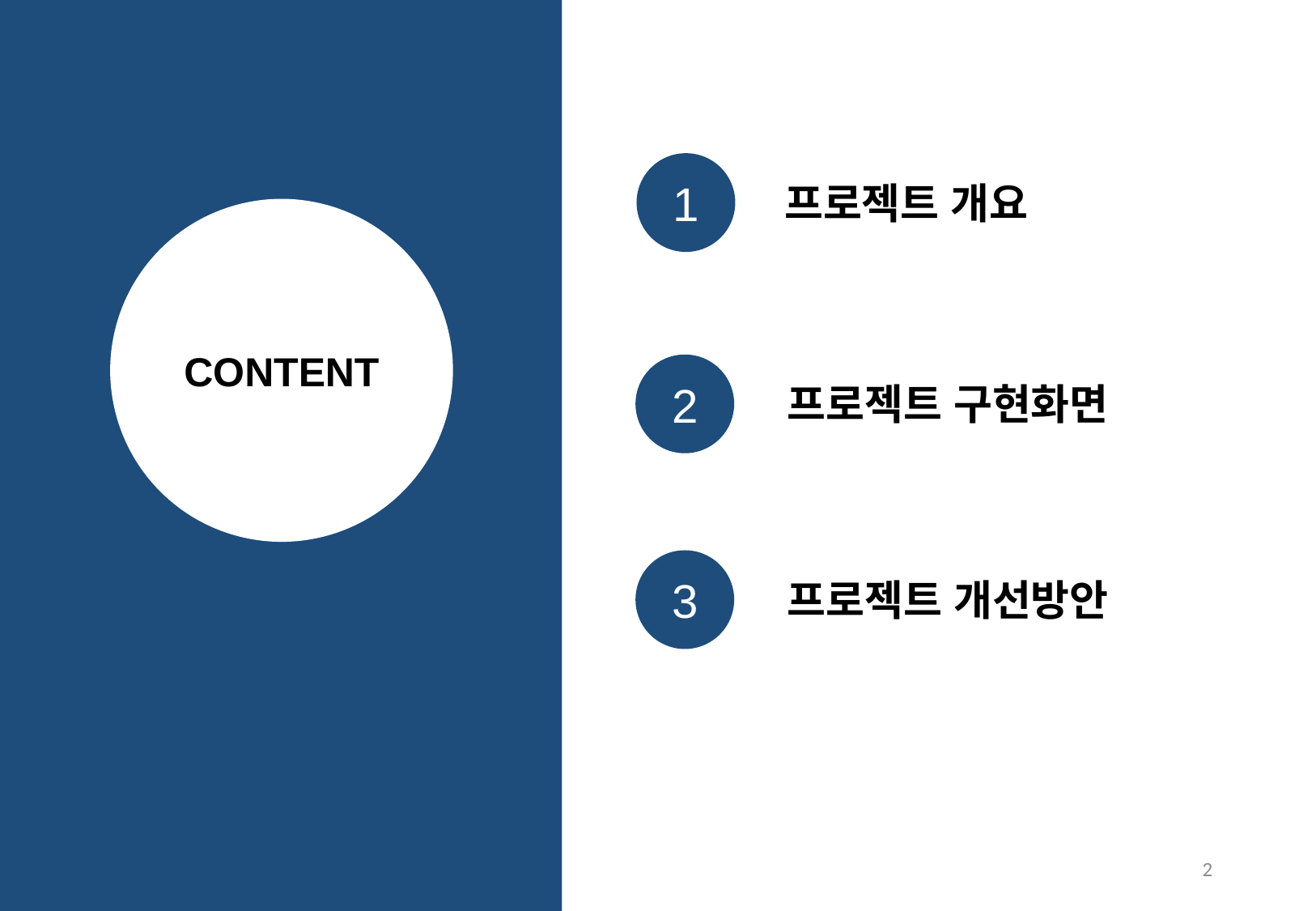

1
프로젝트 개요
CONTENT
2
프로젝트 구현화면
3
프로젝트 개선방안
2